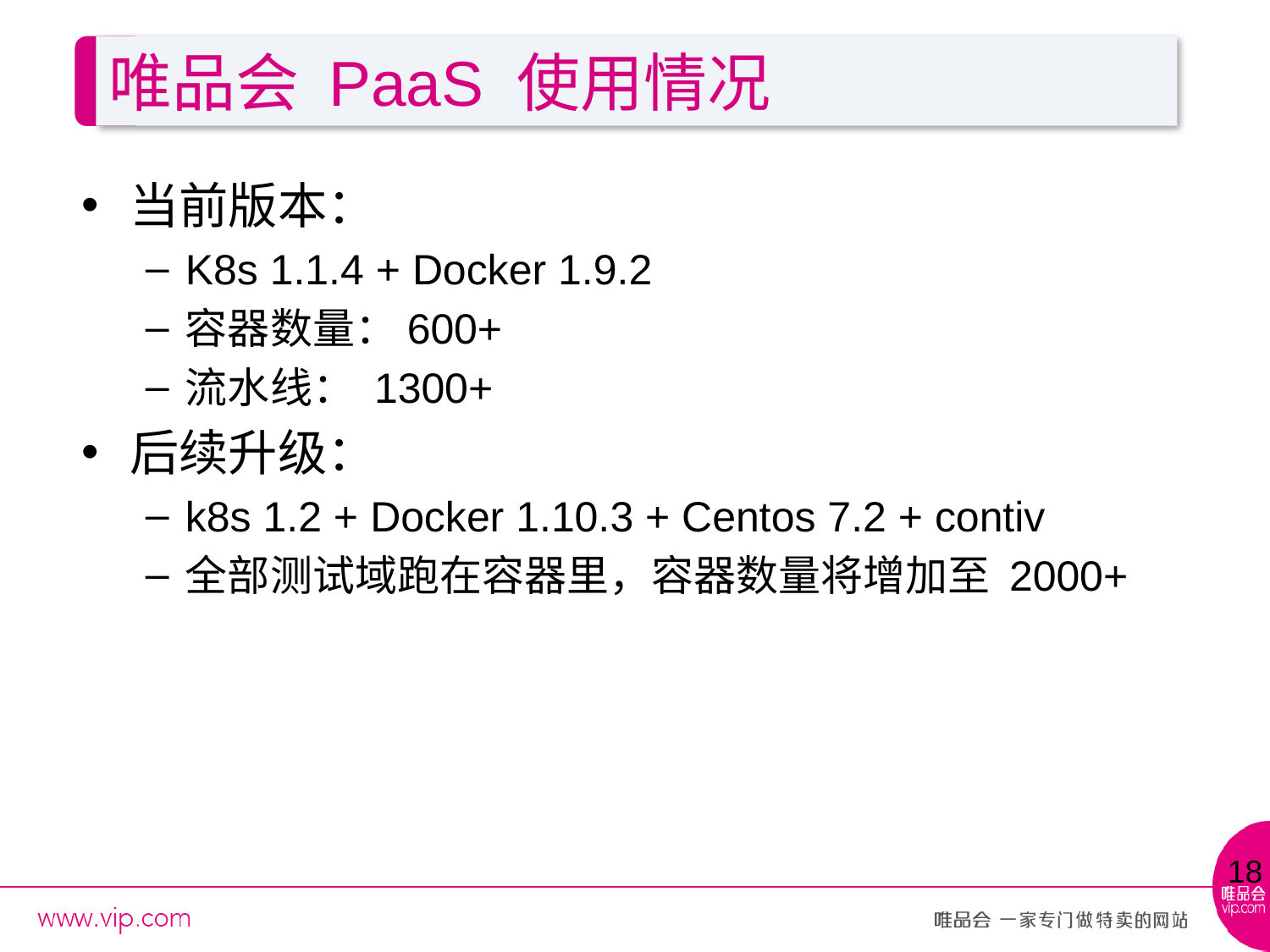

# 唯品会 PaaS 使用情况
当前版本：
K8s 1.1.4 + Docker 1.9.2
容器数量：600+
流水线： 1300+
后续升级：
k8s 1.2 + Docker 1.10.3 + Centos 7.2 + contiv
全部测试域跑在容器里，容器数量将增加至 2000+